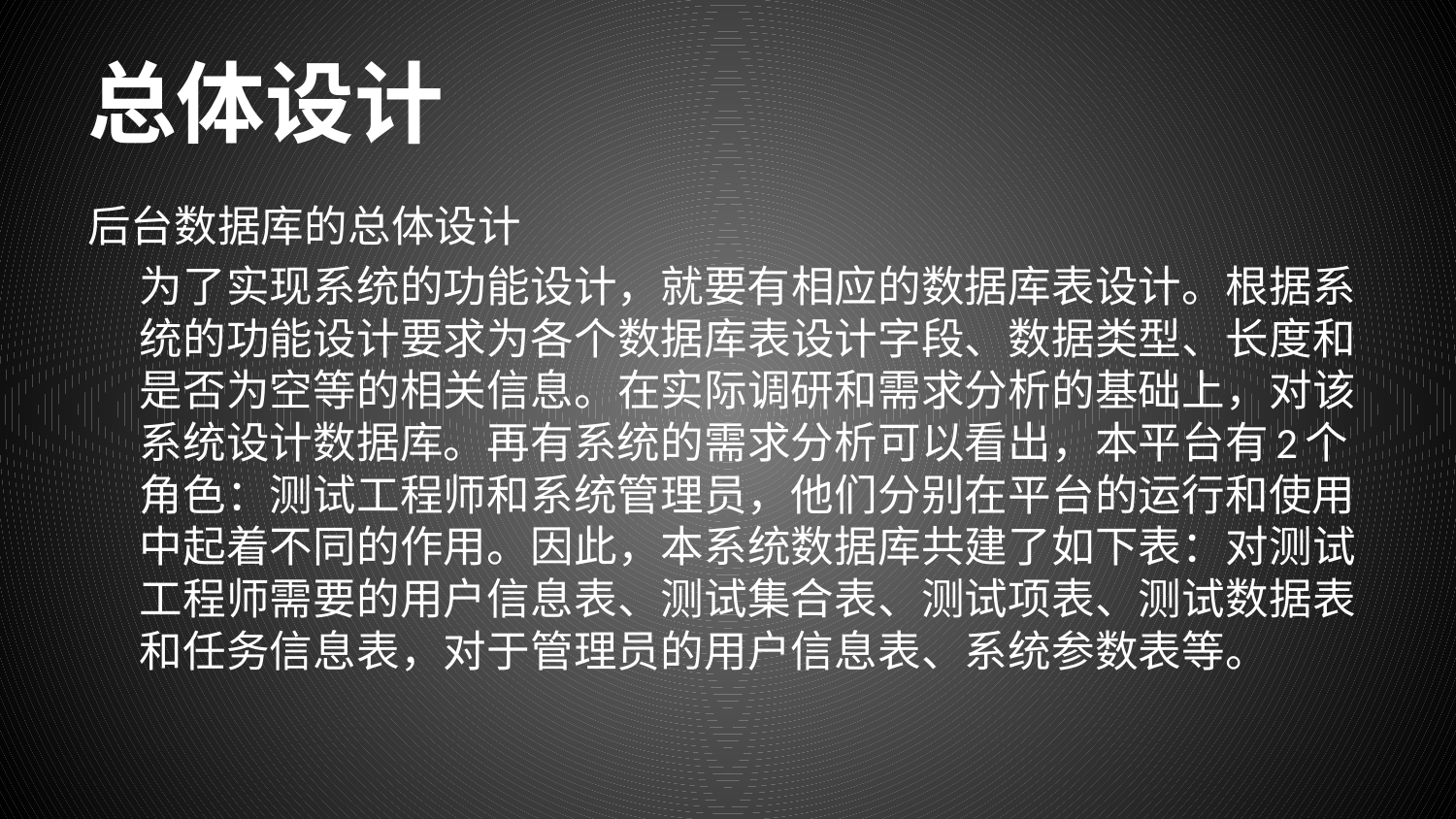

# 总体设计
后台数据库的总体设计
		为了实现系统的功能设计，就要有相应的数据库表设计。根据系统的功能设计要求为各个数据库表设计字段、数据类型、长度和是否为空等的相关信息。在实际调研和需求分析的基础上，对该系统设计数据库。再有系统的需求分析可以看出，本平台有2个角色：测试工程师和系统管理员，他们分别在平台的运行和使用中起着不同的作用。因此，本系统数据库共建了如下表：对测试工程师需要的用户信息表、测试集合表、测试项表、测试数据表和任务信息表，对于管理员的用户信息表、系统参数表等。